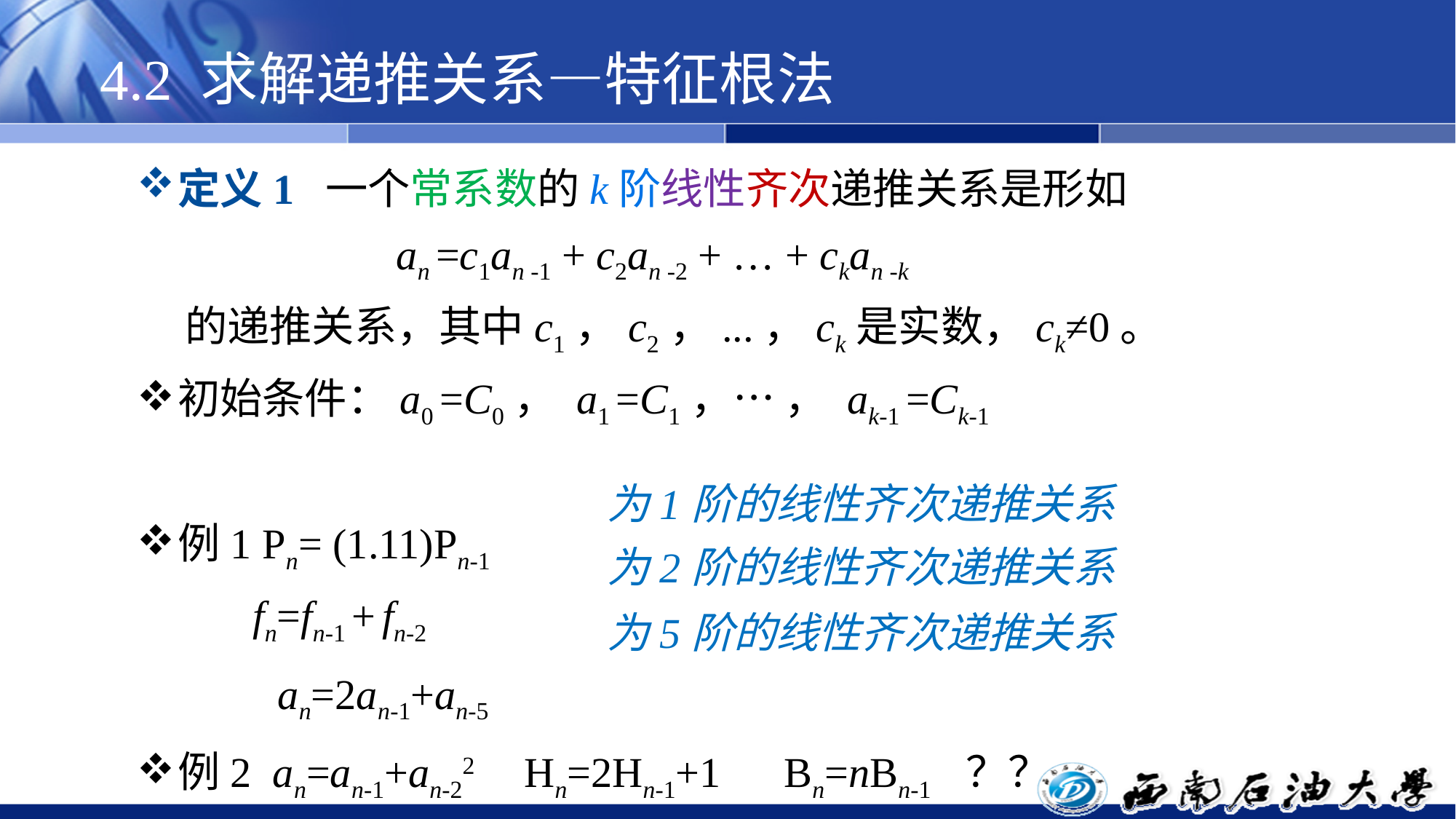

# 4.2 求解递推关系—特征根法
定义1  一个常系数的k阶线性齐次递推关系是形如
 			an =c1an -1 + c2an -2 + … + ckan -k
    的递推关系，其中c1，c2，...，ck是实数，ck≠0。
初始条件：a0 =C0， a1 =C1，… ， ak-1 =Ck-1

例1 Pn= (1.11)Pn-1
           fn=fn-1 + fn-2
   an=2an-1+an-5
例2  an=an-1+an-22        Hn=2Hn-1+1      Bn=nBn-1    ？？
            不是线性         不是齐次          不是常系数
为1阶的线性齐次递推关系
为2阶的线性齐次递推关系
为5阶的线性齐次递推关系